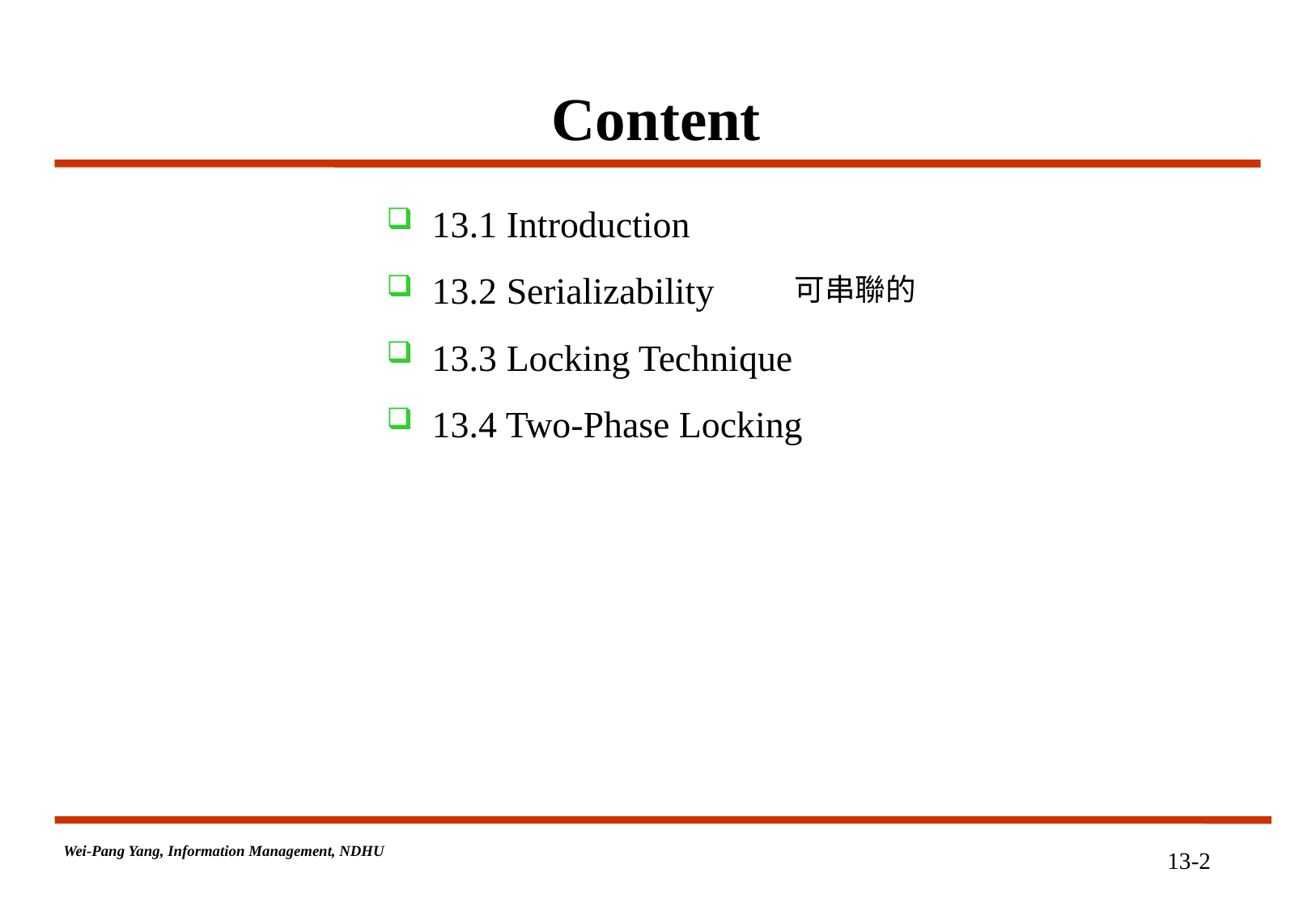

# Content
13.1 Introduction
13.2 Serializability
13.3 Locking Technique
13.4 Two-Phase Locking

可串聯的